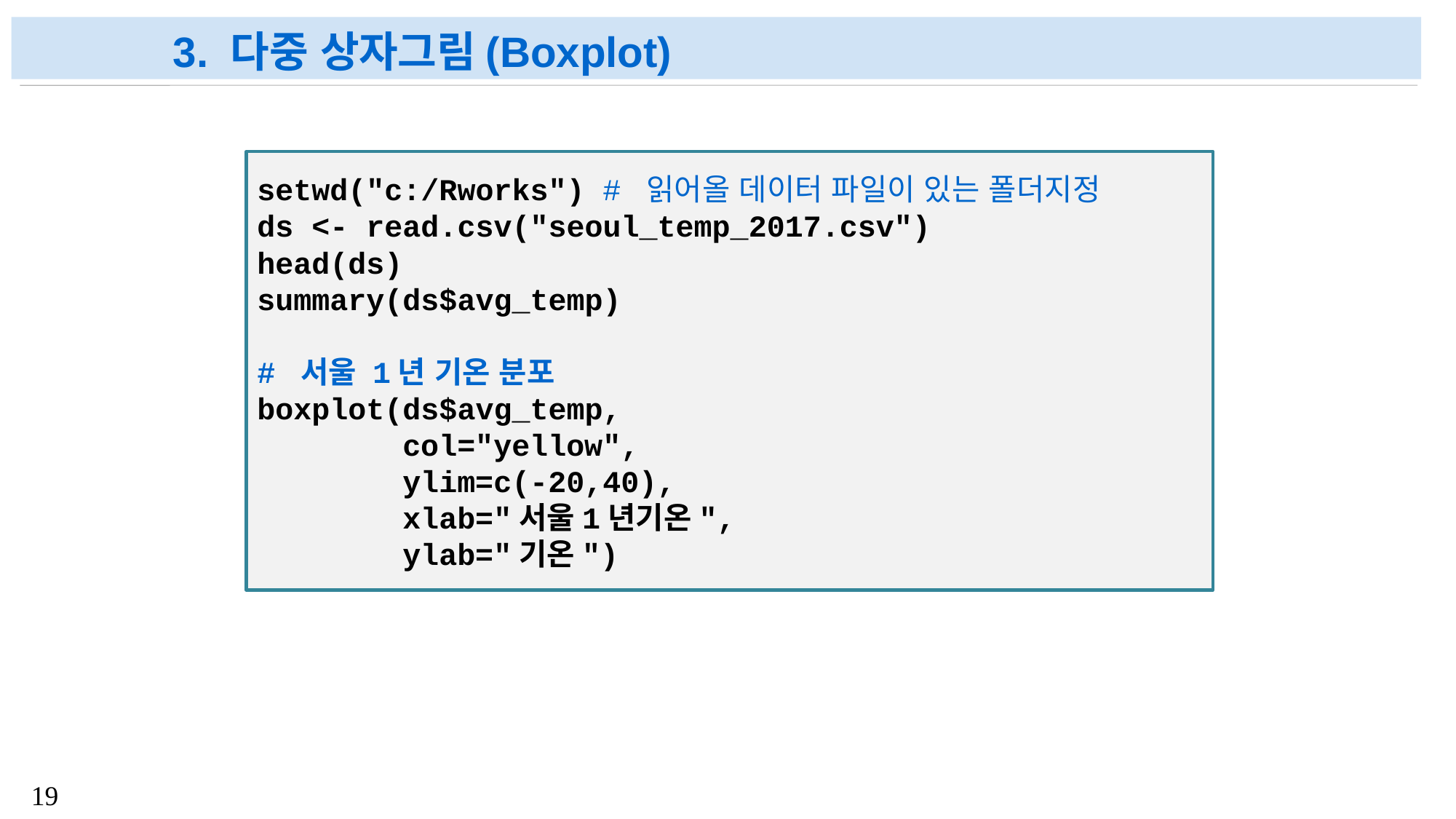

# 3. 다중 상자그림(Boxplot)

setwd("c:/Rworks") # 읽어올 데이터 파일이 있는 폴더지정
ds <- read.csv("seoul_temp_2017.csv")
head(ds)
summary(ds$avg_temp)

# 서울 1년 기온 분포
boxplot(ds$avg_temp,
        col="yellow",
        ylim=c(-20,40),
        xlab="서울1년기온",
        ylab="기온")